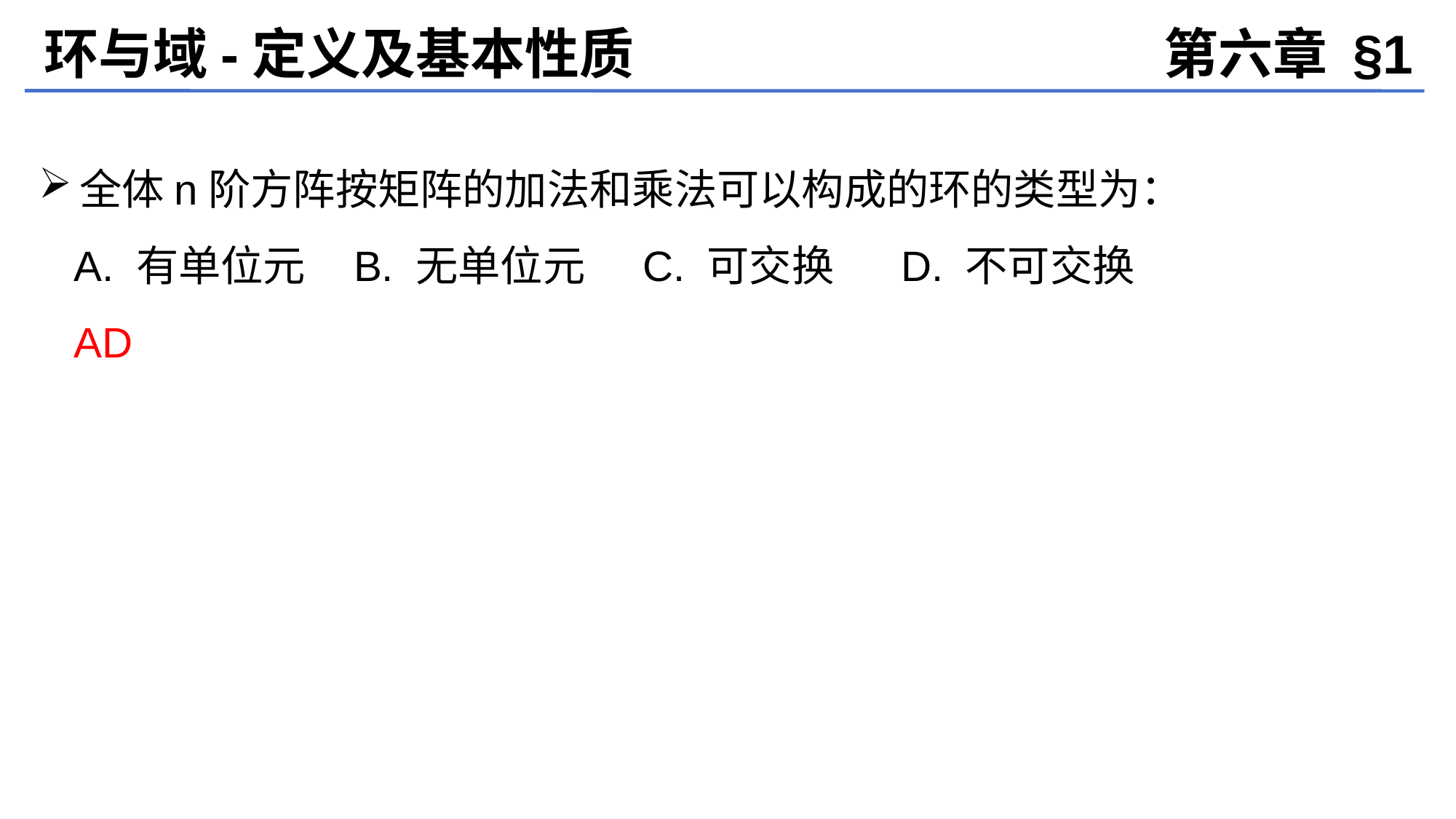

环与域-定义及基本性质
第六章 §1
全体n阶方阵按矩阵的加法和乘法可以构成的环的类型为：
   A. 有单位元    B. 无单位元     C. 可交换      D. 不可交换
   AD